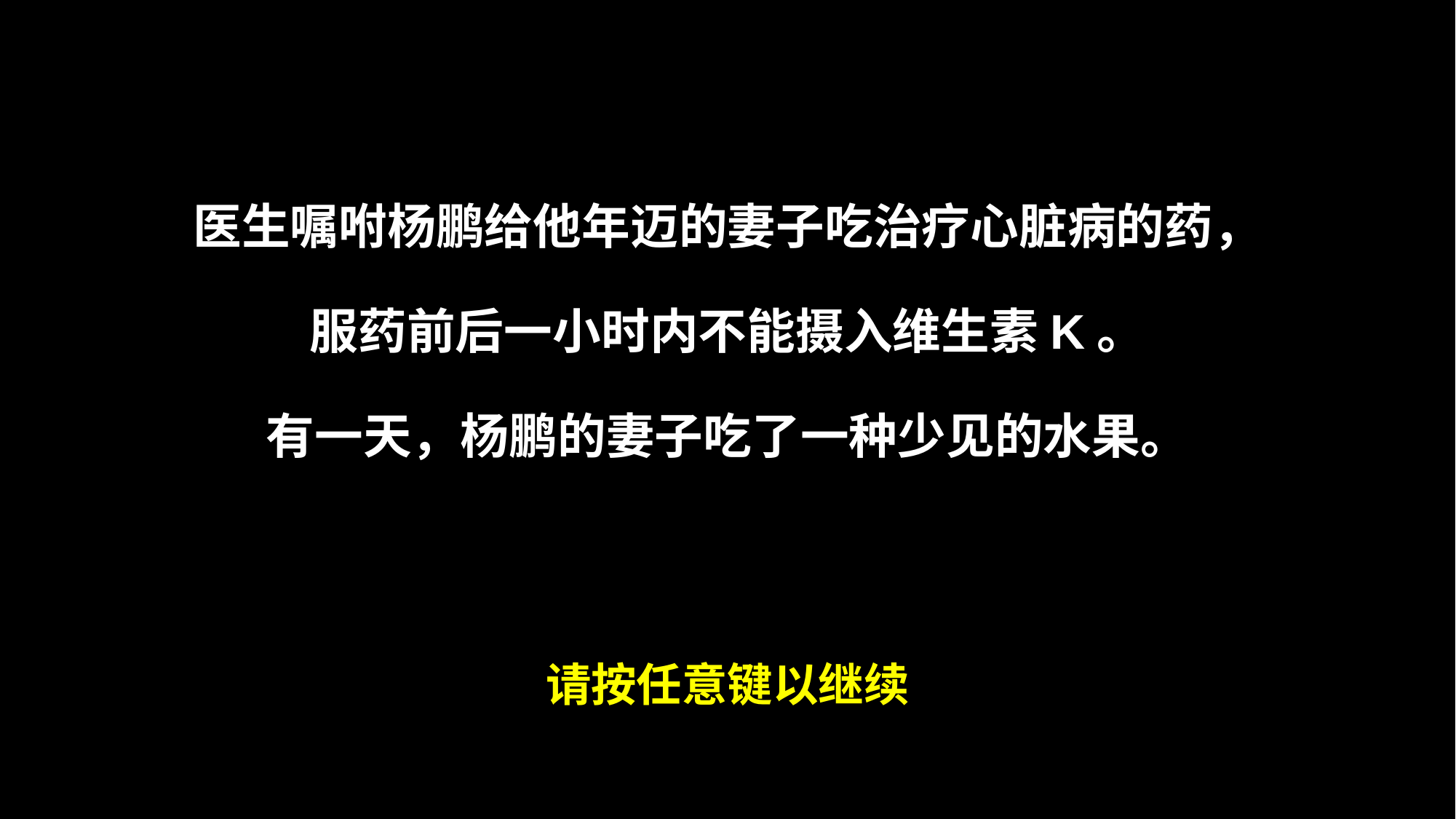

# 医生嘱咐杨鹏给他年迈的妻子吃治疗心脏病的药， 服药前后一小时内不能摄入维生素K。 有一天，杨鹏的妻子吃了一种少见的水果。
请按任意键以继续